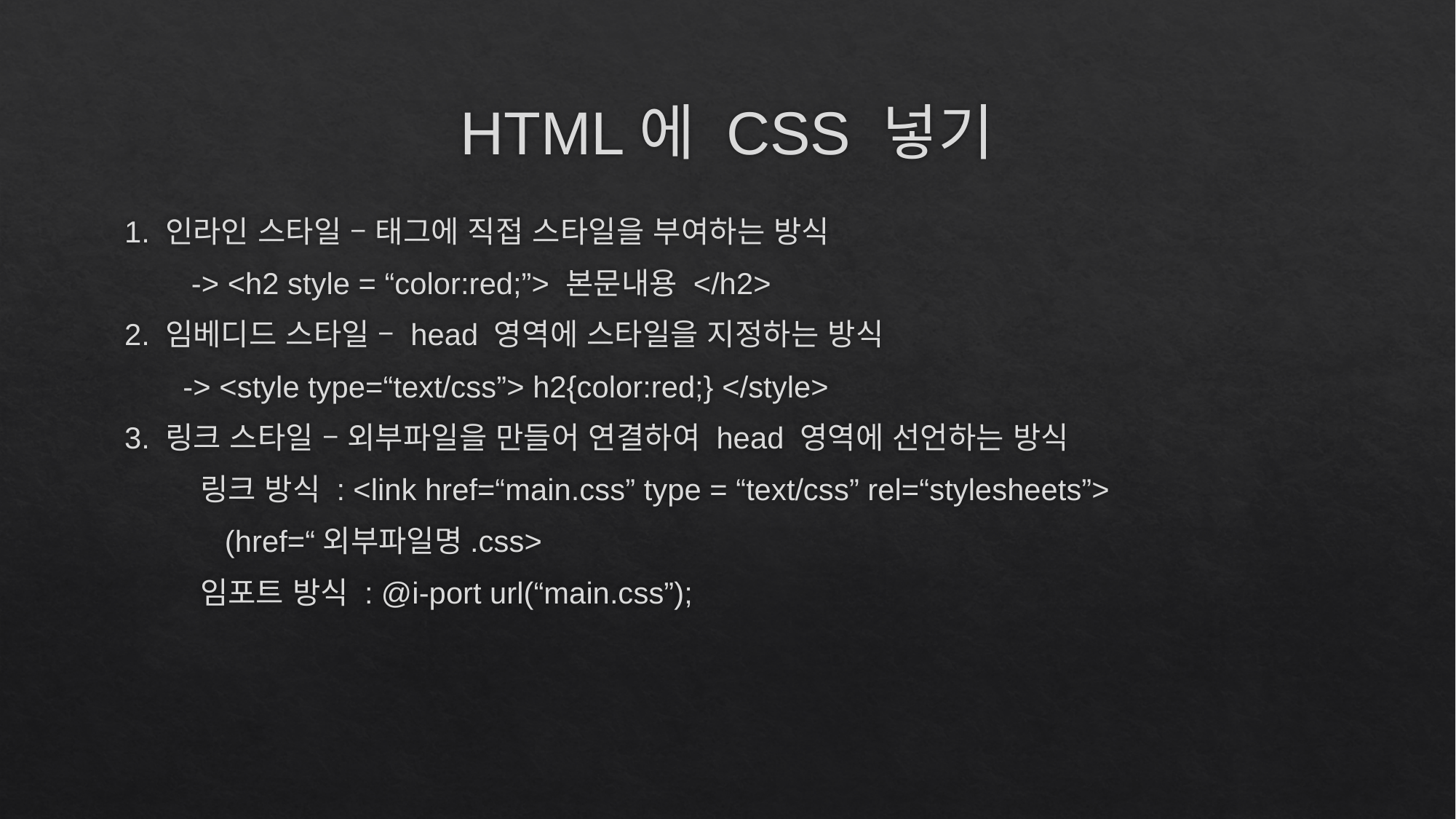

# HTML에 CSS 넣기
1. 인라인 스타일 – 태그에 직접 스타일을 부여하는 방식
        -> <h2 style = “color:red;”> 본문내용 </h2>
2. 임베디드 스타일 – head 영역에 스타일을 지정하는 방식
       -> <style type=“text/css”> h2{color:red;} </style>
3. 링크 스타일 – 외부파일을 만들어 연결하여 head 영역에 선언하는 방식
        링크 방식 : <link href=“main.css” type = “text/css” rel=“stylesheets”>
            (href=“외부파일명.css>
        임포트 방식 : @i-port url(“main.css”);